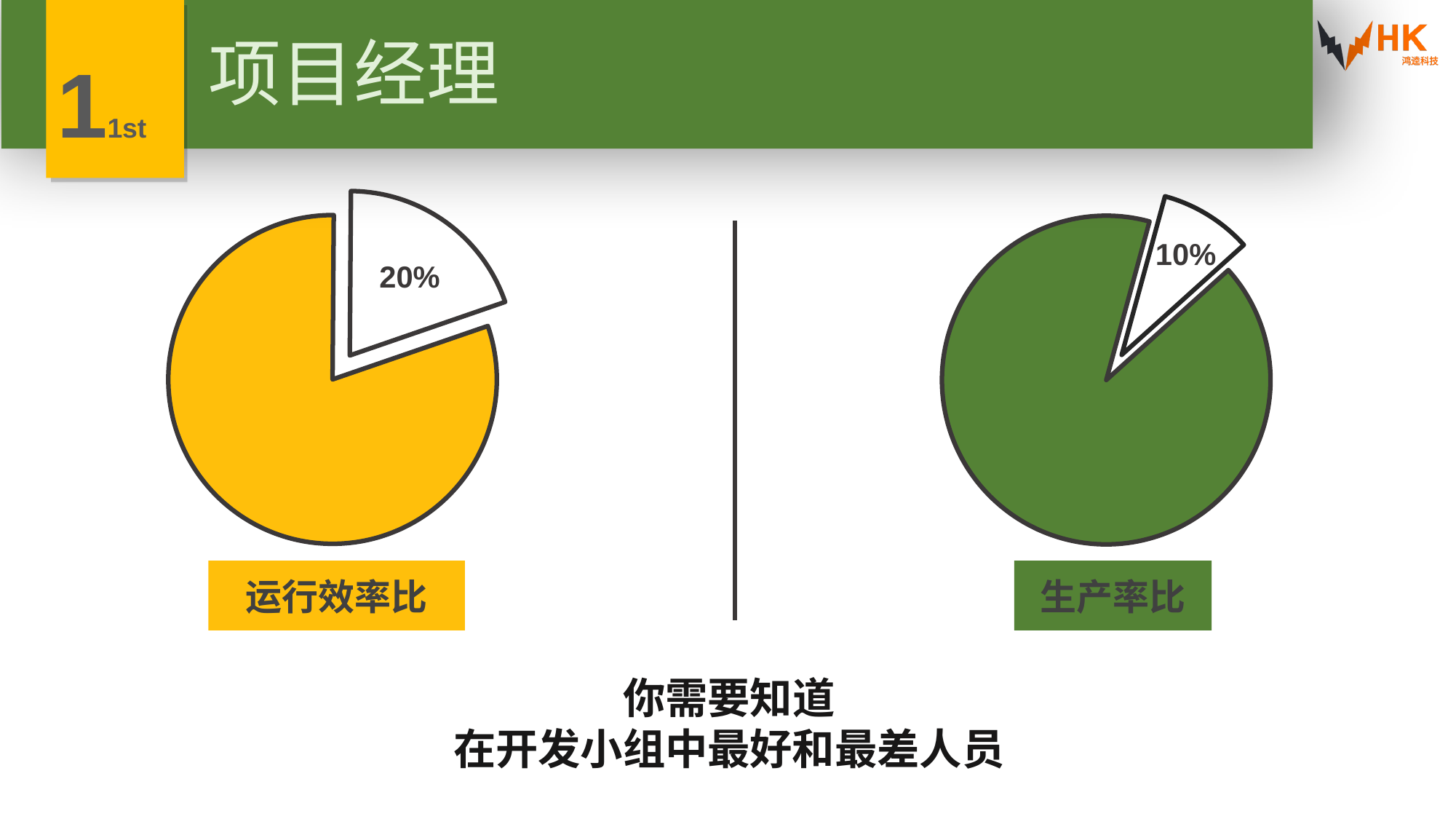

项目经理
11st

### Chart

| Category | 销售额 |
|---|---|
| 第一季度 | 8.2 |
| 第二季度 | 2.0 |
| 第三季度 | None |
| 第四季度 | None |
20%
运行效率比

### Chart

| Category | 销售额 |
|---|---|
| 第一季度 | 100.0 |
| 第二季度 | 10.0 |
| 第三季度 | None |
| 第四季度 | None |
10%
生产率比
你需要知道
在开发小组中最好和最差人员